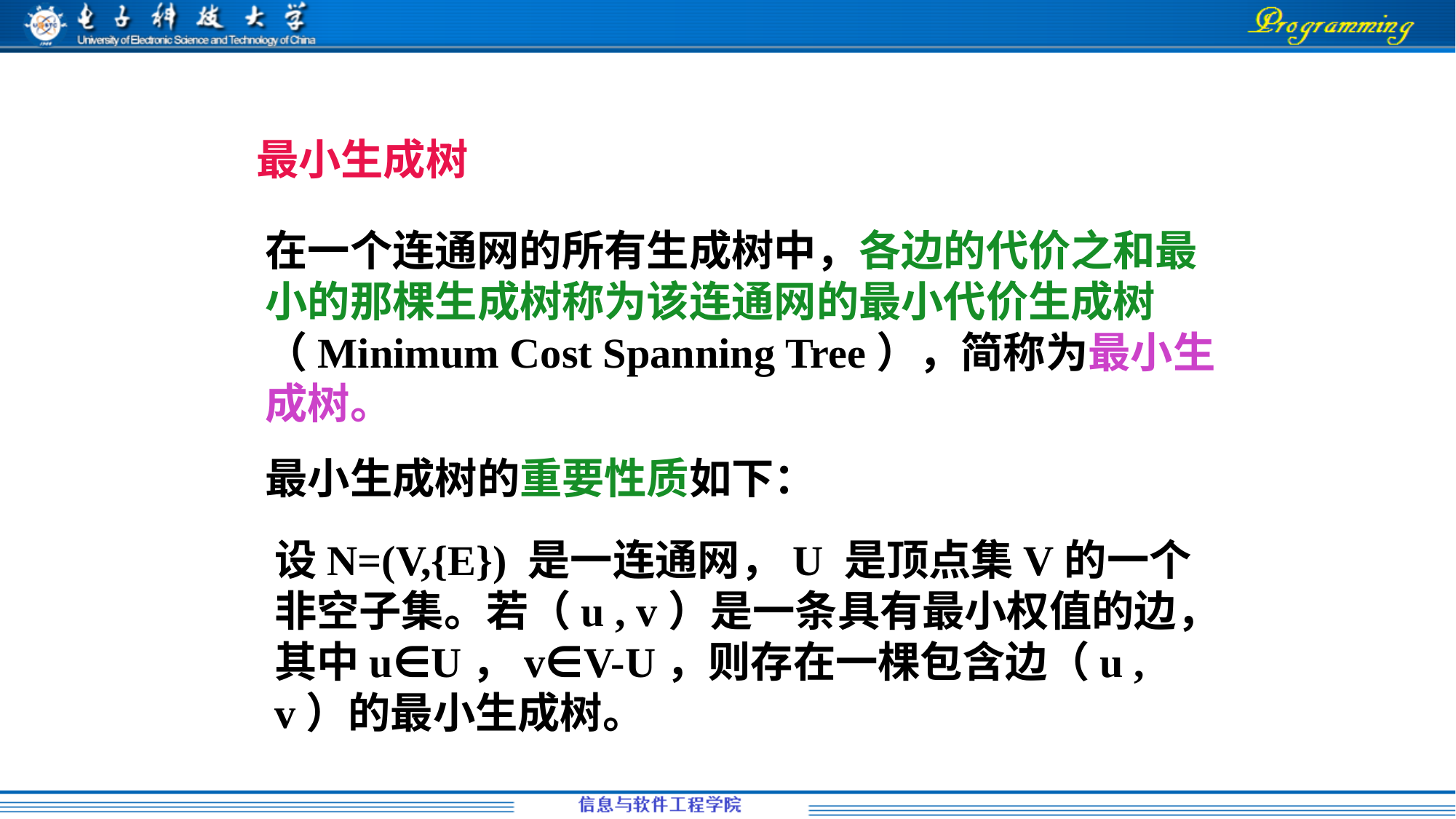

最小生成树
在一个连通网的所有生成树中，各边的代价之和最小的那棵生成树称为该连通网的最小代价生成树（Minimum Cost Spanning Tree），简称为最小生成树。
最小生成树的重要性质如下：
设N=(V,{E}) 是一连通网，U 是顶点集V的一个非空子集。若（u , v）是一条具有最小权值的边，其中u∈U，v∈V-U，则存在一棵包含边（u , v）的最小生成树。